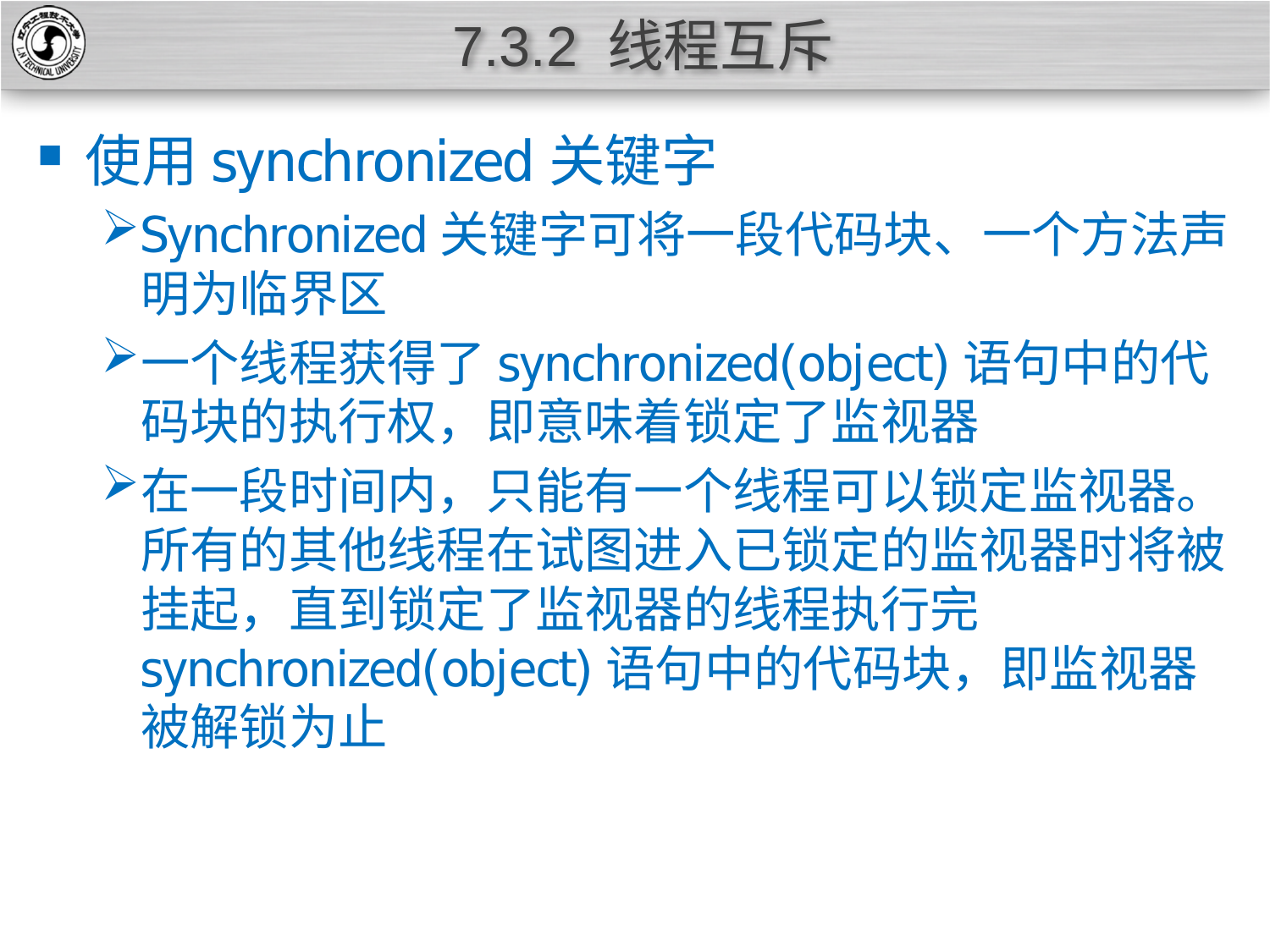

# 7.3.2 线程互斥
使用synchronized关键字
Synchronized关键字可将一段代码块、一个方法声明为临界区
一个线程获得了synchronized(object)语句中的代码块的执行权，即意味着锁定了监视器
在一段时间内，只能有一个线程可以锁定监视器。所有的其他线程在试图进入已锁定的监视器时将被挂起，直到锁定了监视器的线程执行完synchronized(object)语句中的代码块，即监视器被解锁为止